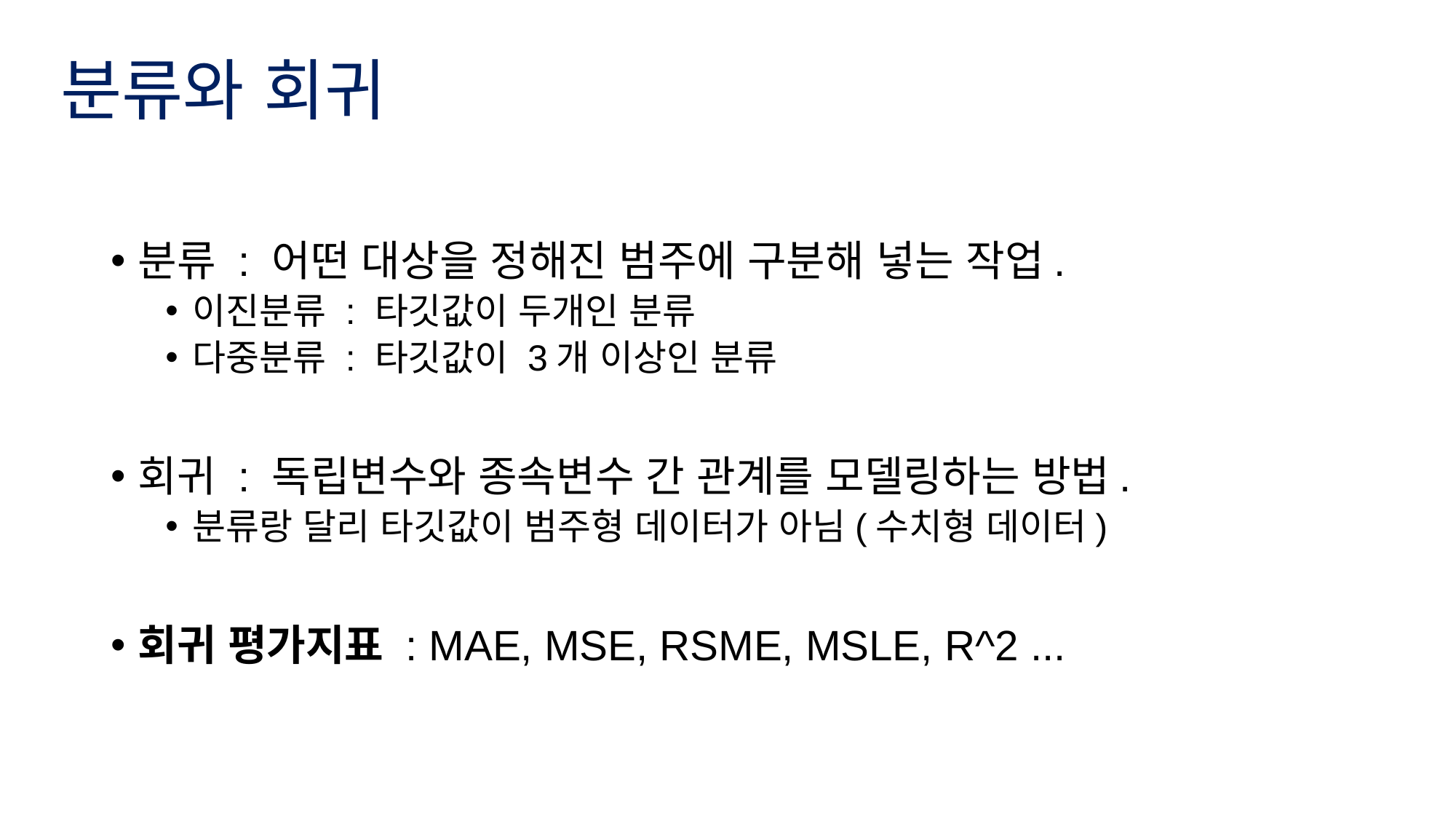

# 분류와 회귀

분류 : 어떤 대상을 정해진 범주에 구분해 넣는 작업.
이진분류 : 타깃값이 두개인 분류
다중분류 : 타깃값이 3개 이상인 분류

회귀 : 독립변수와 종속변수 간 관계를 모델링하는 방법.
분류랑 달리 타깃값이 범주형 데이터가 아님(수치형 데이터)

회귀 평가지표 : MAE, MSE, RSME, MSLE, R^2 ...